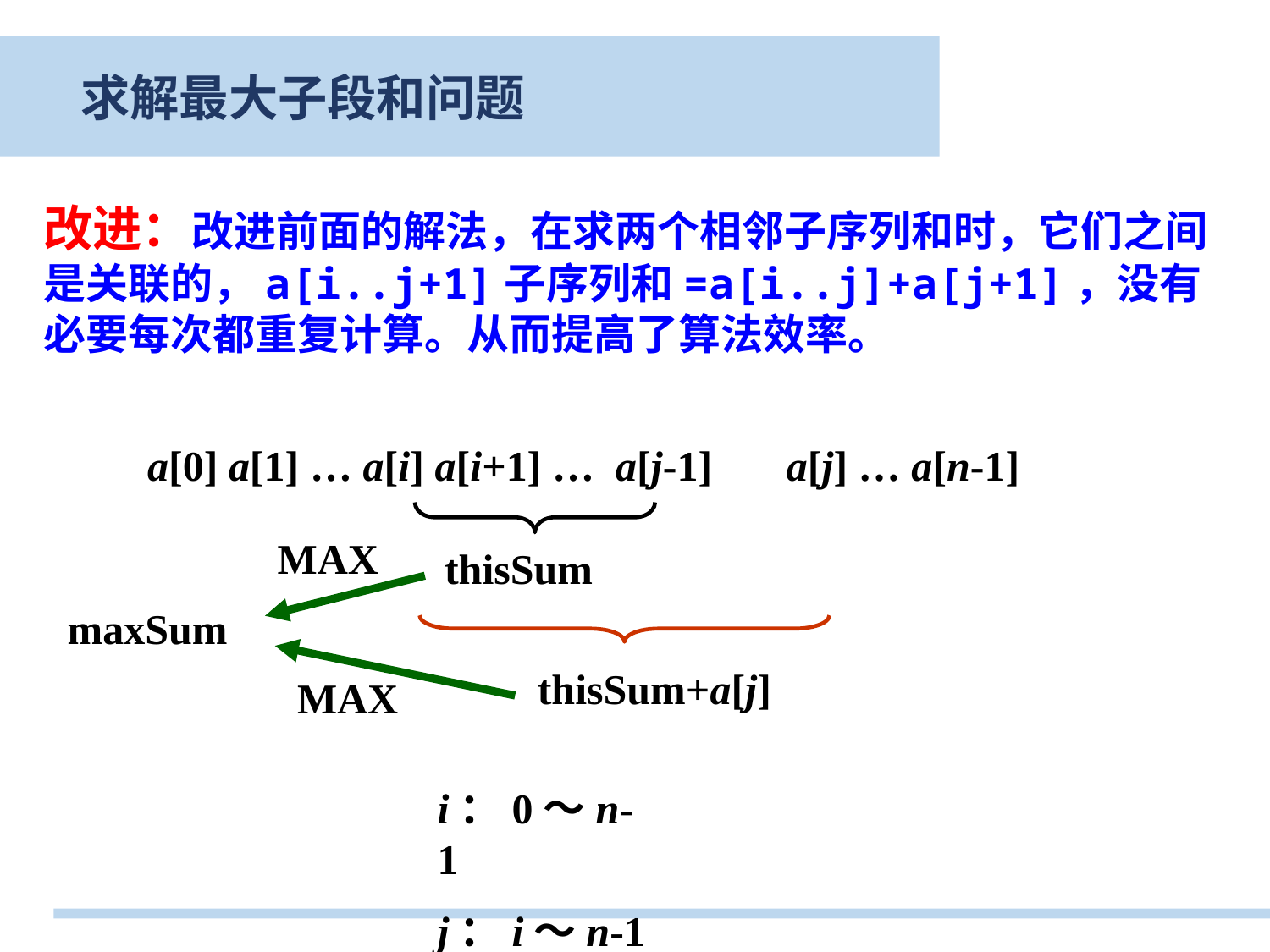

求解最大子段和问题
改进：改进前面的解法，在求两个相邻子序列和时，它们之间是关联的，a[i..j+1]子序列和=a[i..j]+a[j+1]，没有必要每次都重复计算。从而提高了算法效率。

a[0] a[1] … a[i] a[i+1] …  a[j-1]       a[j] … a[n-1]
MAX
thisSum

maxSum

thisSum+a[j]
MAX
i：0～n-1
j：i～n-1